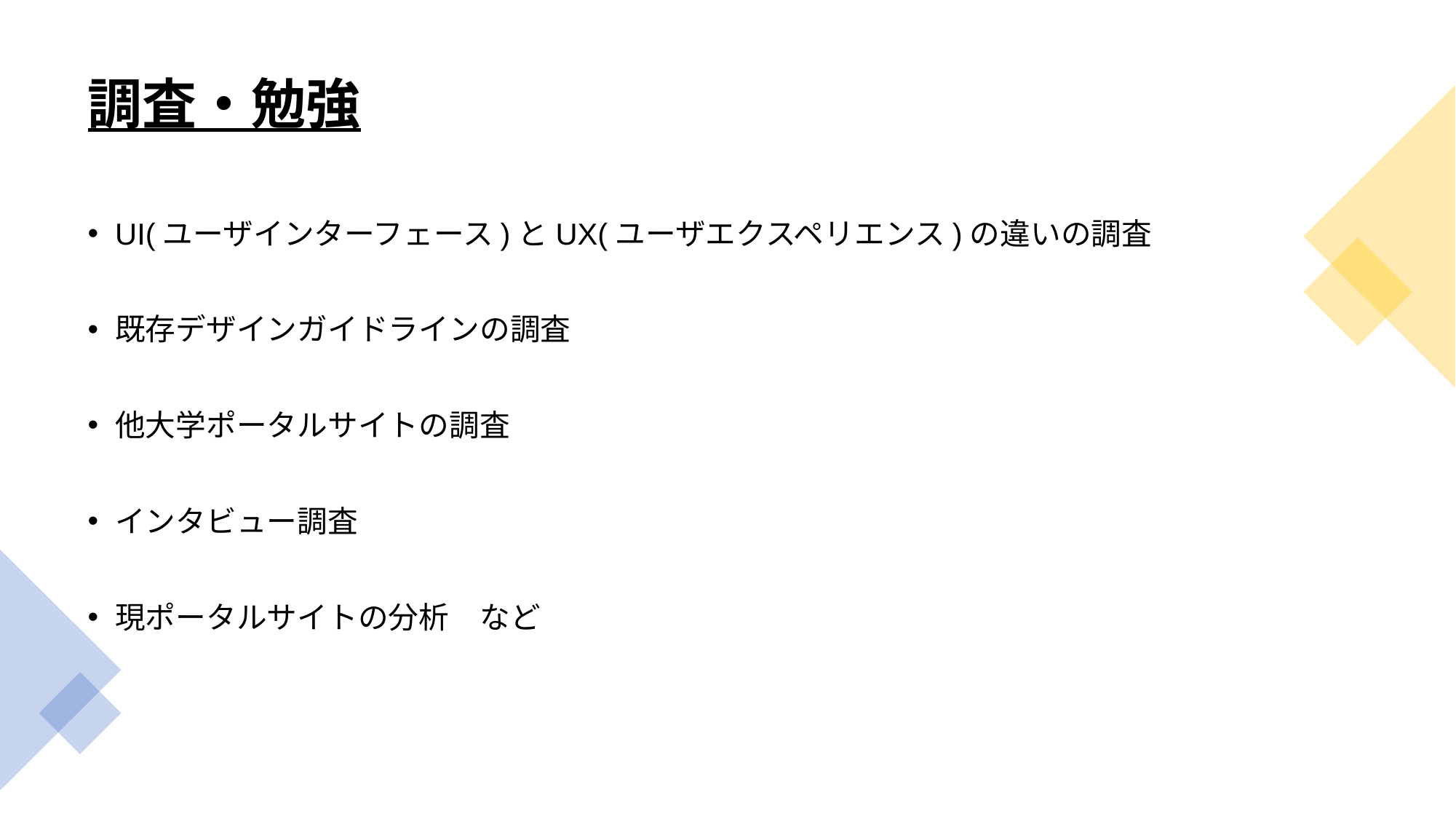

# 調査・勉強

UI(ユーザインターフェース)とUX(ユーザエクスペリエンス)の違いの調査

既存デザインガイドラインの調査

他大学ポータルサイトの調査

インタビュー調査

現ポータルサイトの分析　など